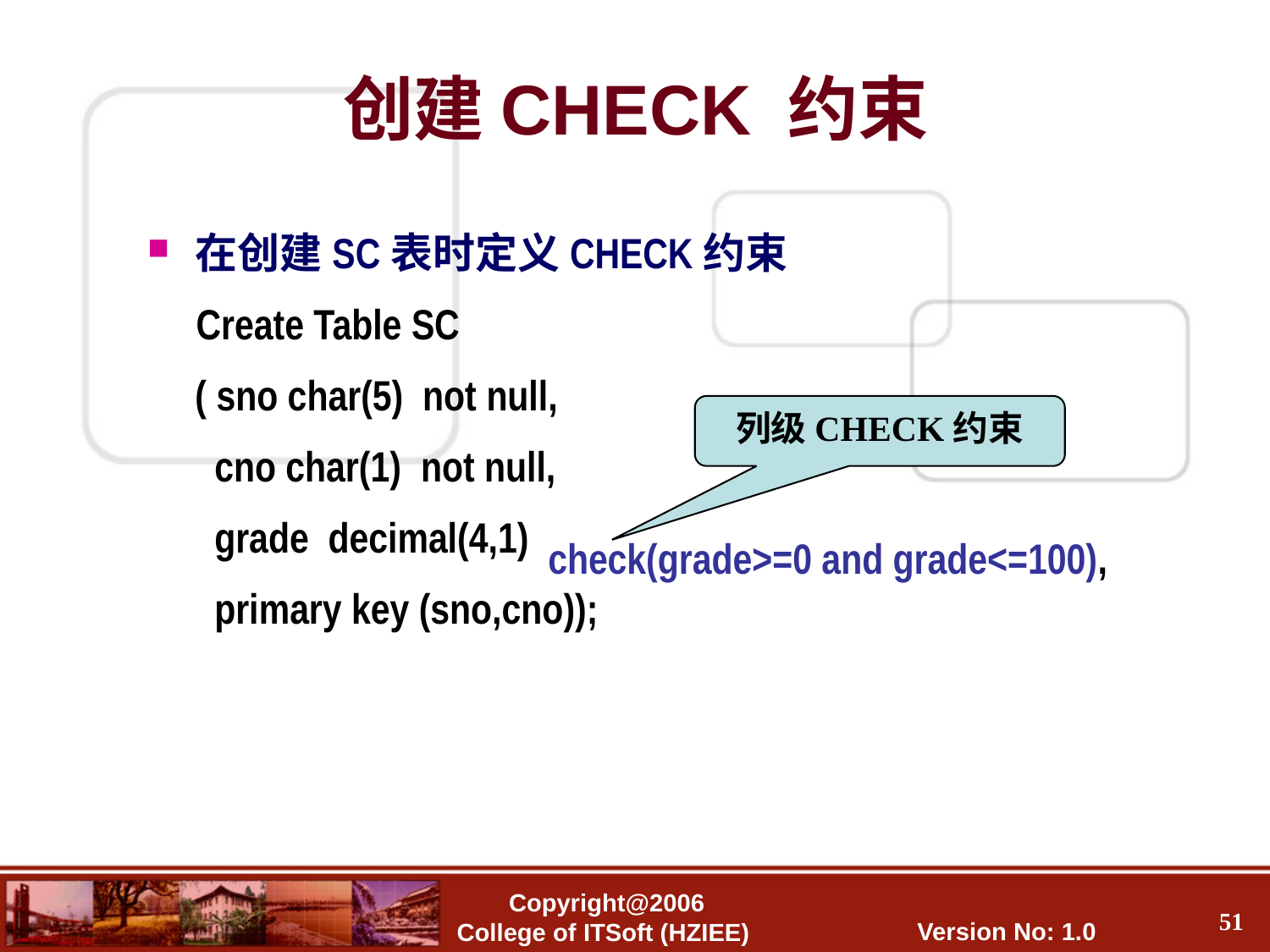

创建CHECK 约束
在创建SC表时定义CHECK约束
     Create Table SC
	( sno char(5)  not null,
	  cno char(1)  not null,
	  grade  decimal(4,1)
	  primary key (sno,cno));
列级CHECK约束
check(grade>=0 and grade<=100),